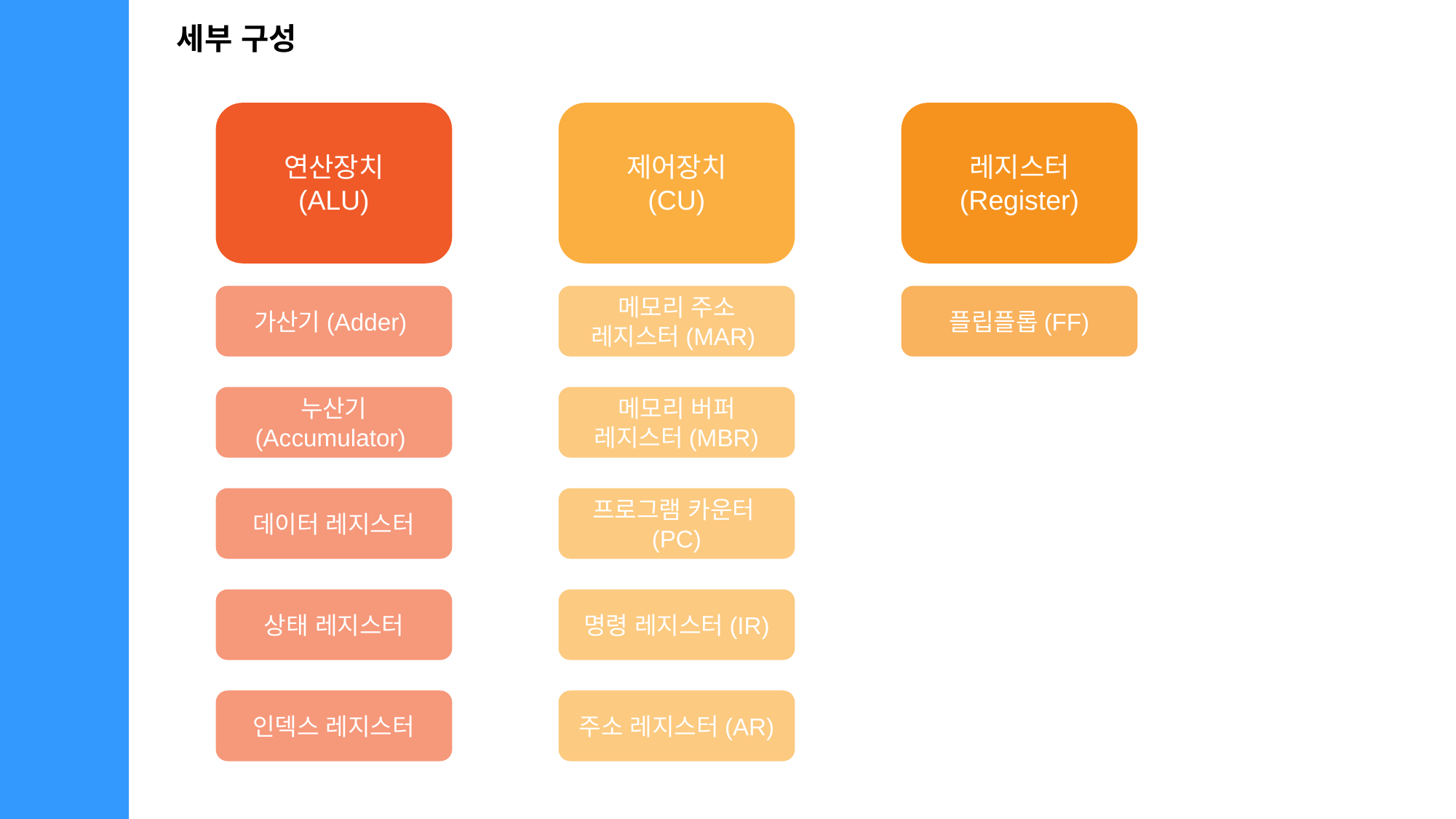

세부 구성
연산장치
(ALU)
가산기(Adder)
누산기
(Accumulator)
데이터 레지스터
상태 레지스터
인덱스 레지스터
제어장치
(CU)
메모리 주소 레지스터(MAR)
메모리 버퍼 레지스터(MBR)
프로그램 카운터(PC)
명령 레지스터(IR)
주소 레지스터(AR)
레지스터
(Register)
플립플롭(FF)